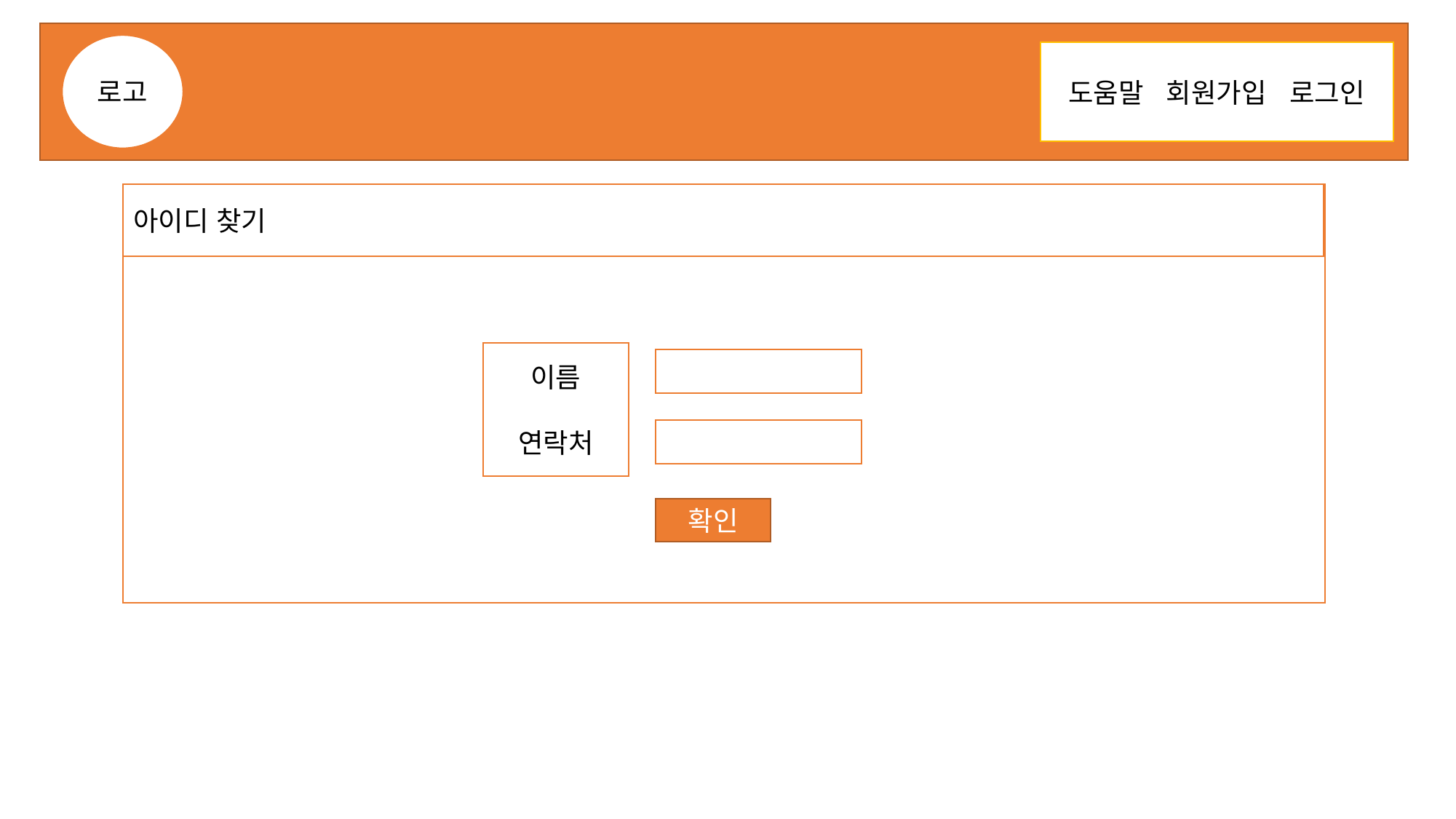

로고
도움말   회원가입   로그인
도움말
아이디 찾기

이름

연락처

확인